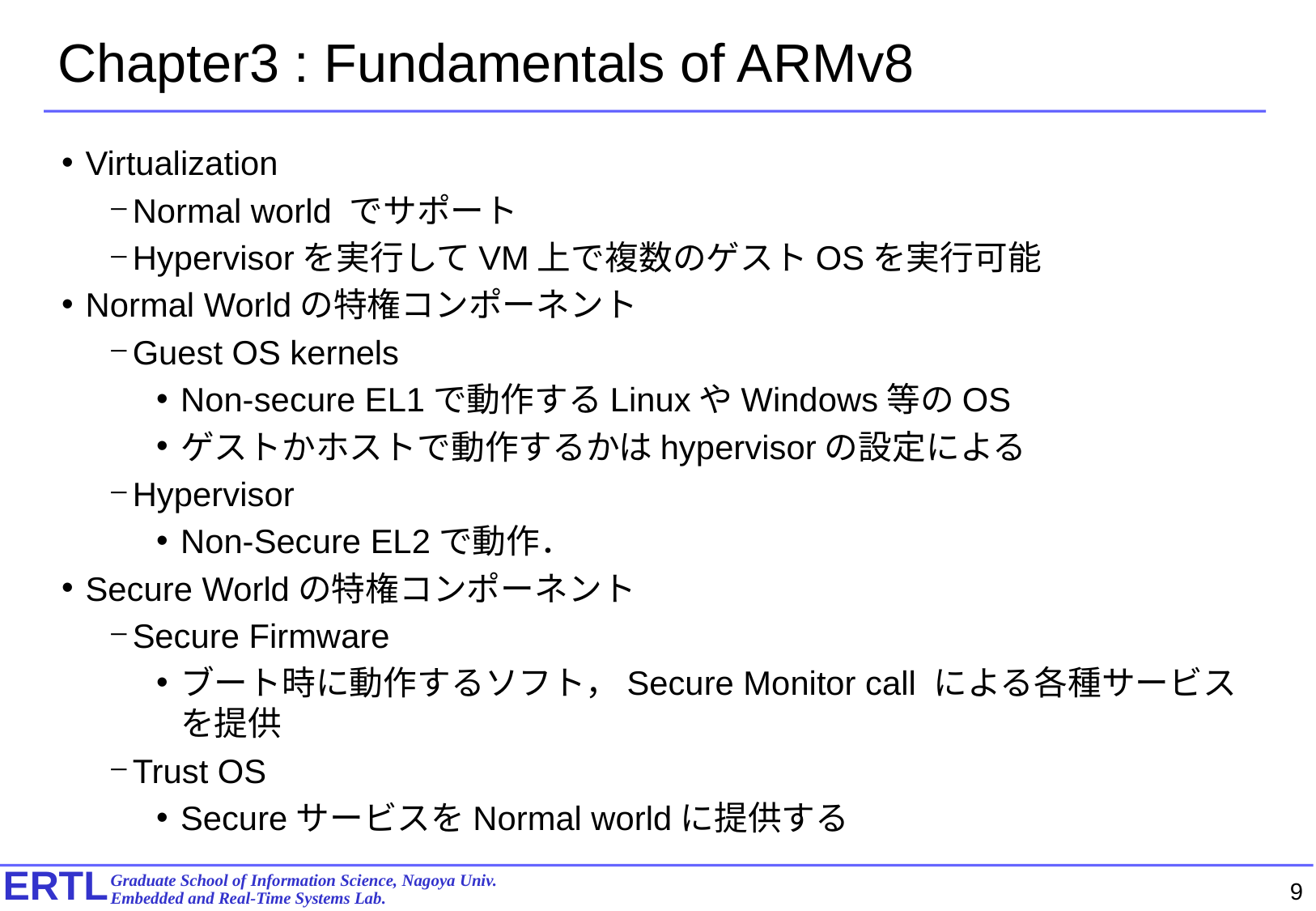

# Chapter3 : Fundamentals of ARMv8
Virtualization
Normal world でサポート
Hypervisorを実行してVM上で複数のゲストOSを実行可能
Normal Worldの特権コンポーネント
Guest OS kernels
Non-secure EL1で動作するLinuxやWindows等のOS
ゲストかホストで動作するかはhypervisorの設定による
Hypervisor
Non-Secure EL2で動作．
Secure Worldの特権コンポーネント
Secure Firmware
ブート時に動作するソフト，Secure Monitor call による各種サービスを提供
Trust OS
SecureサービスをNormal worldに提供する
9